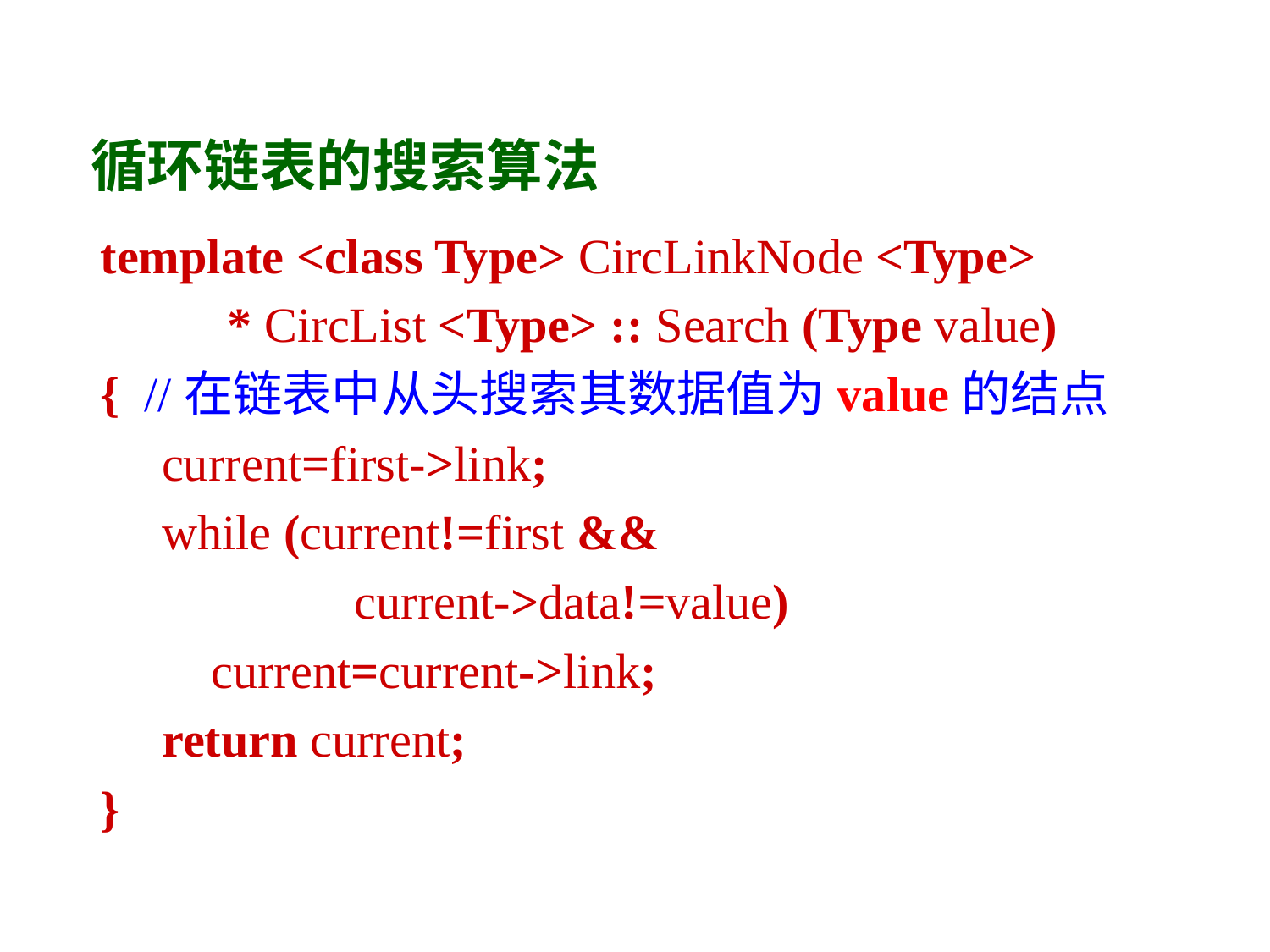

循环链表的搜索算法
template <class Type> CircLinkNode <Type>
	* CircList <Type> :: Search (Type value)
{  //在链表中从头搜索其数据值为value的结点
     current=first->link;
     while (current!=first &&
		current->data!=value)
         current=current->link;
     return current;
}
141